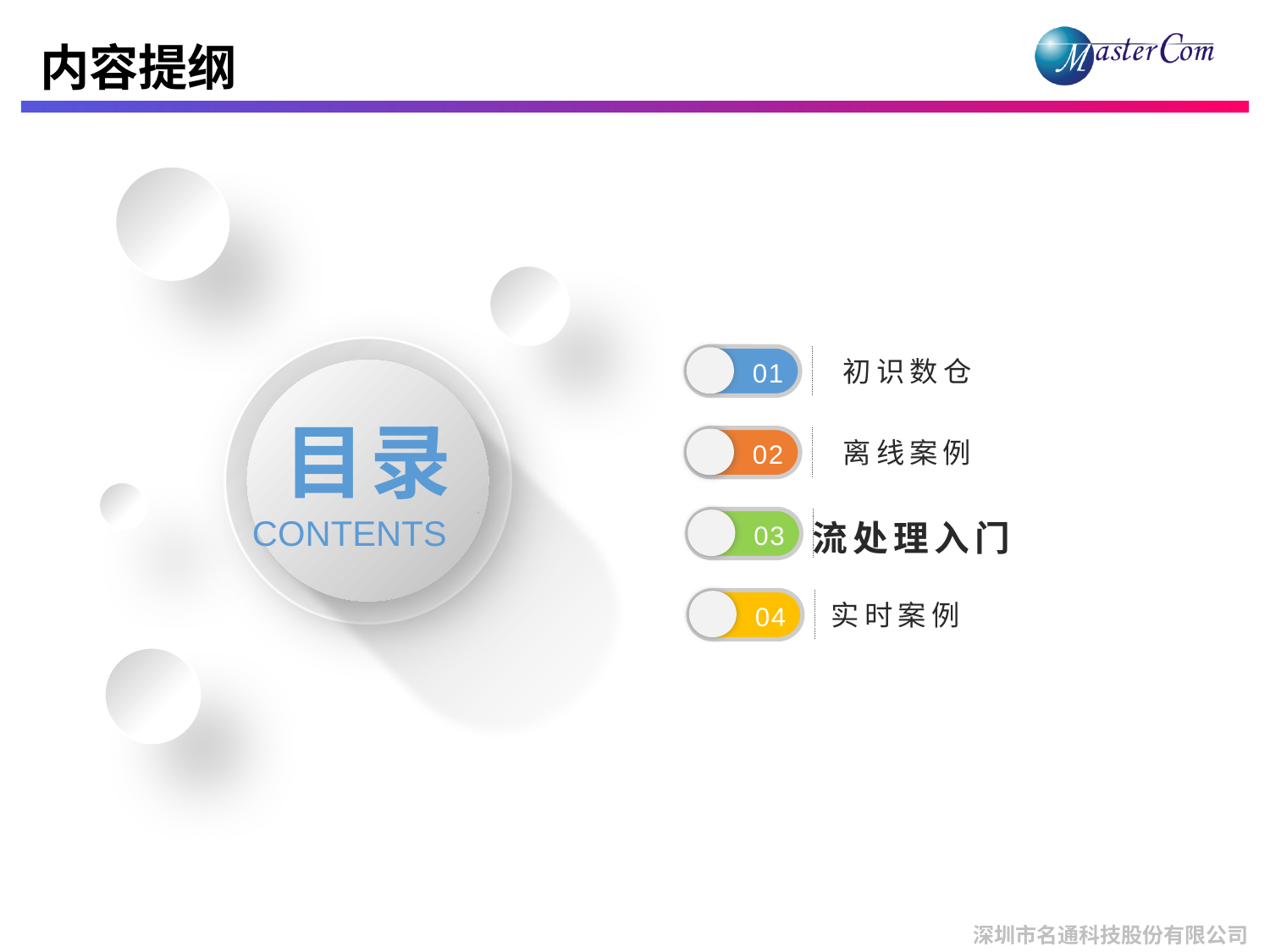

# 内容提纲

01
初识数仓
目录
CONTENTS

02
离线案例

03
流处理入门

04
实时案例